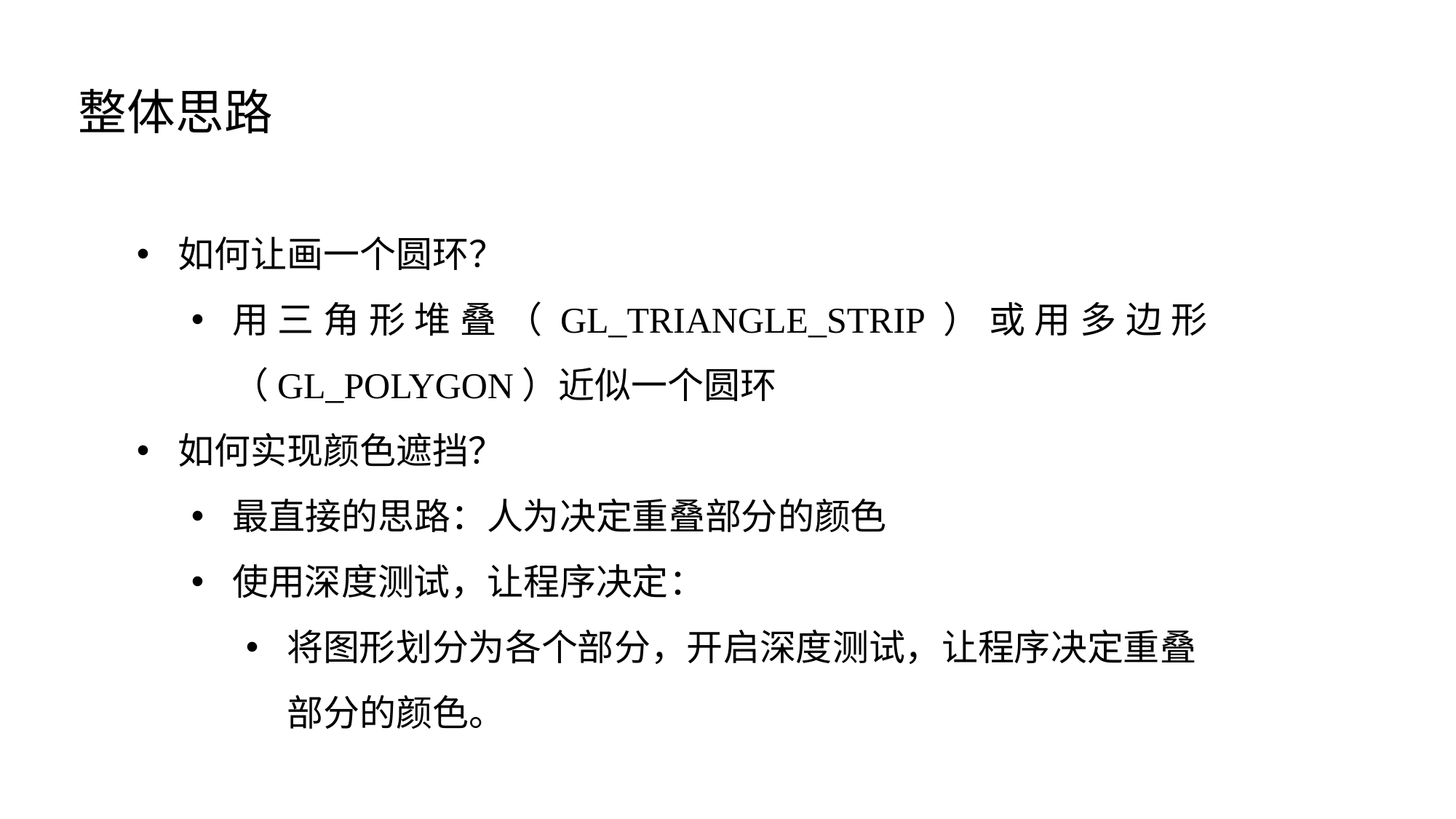

整体思路
如何让画一个圆环？
用三角形堆叠（GL_TRIANGLE_STRIP）或用多边形（GL_POLYGON）近似一个圆环
如何实现颜色遮挡？
最直接的思路：人为决定重叠部分的颜色
使用深度测试，让程序决定：
将图形划分为各个部分，开启深度测试，让程序决定重叠部分的颜色。